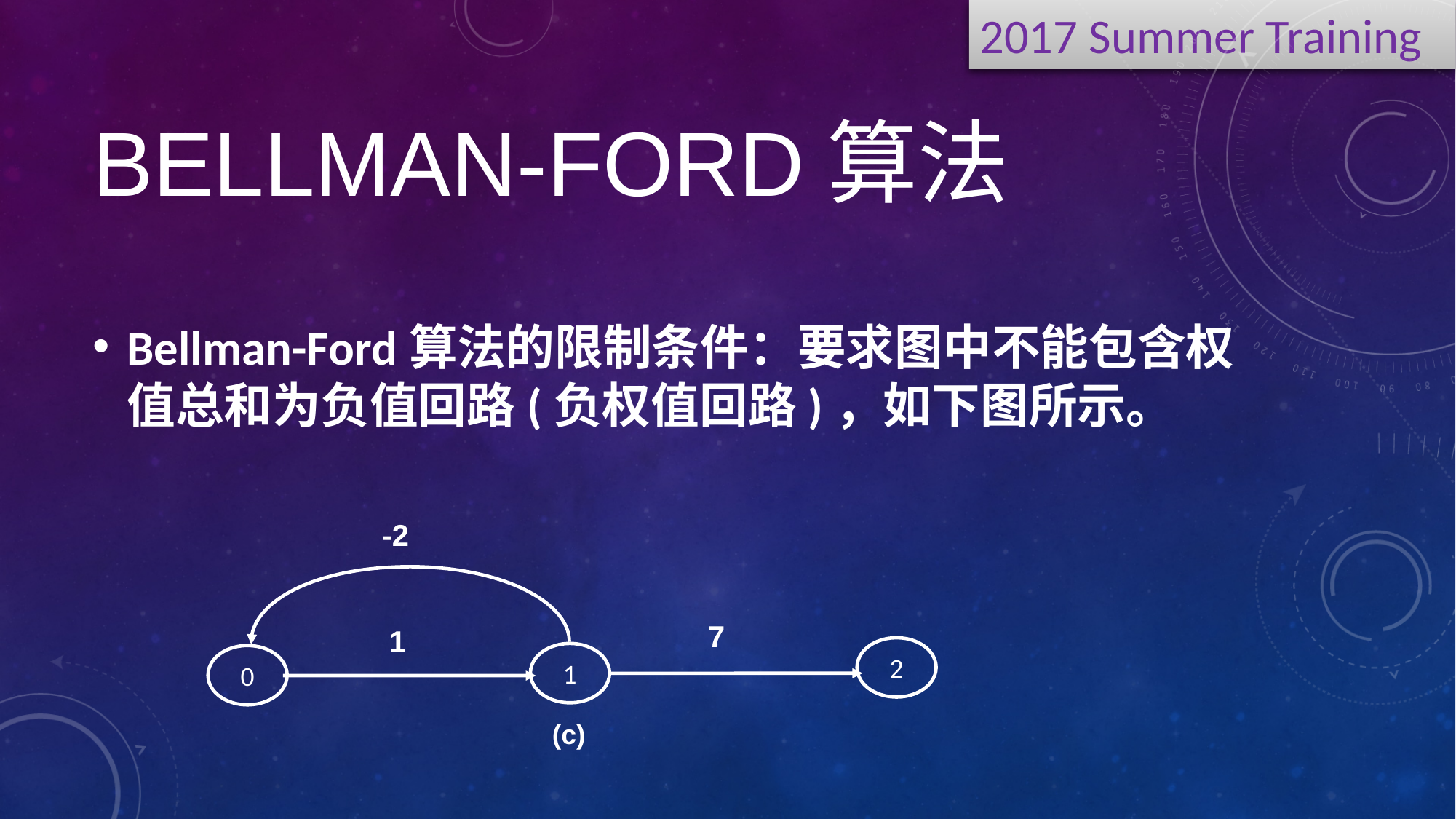

# Bellman-Ford算法
Bellman-Ford算法的限制条件：要求图中不能包含权值总和为负值回路(负权值回路)，如下图所示。
-2

7
1
2
1
0

(c)